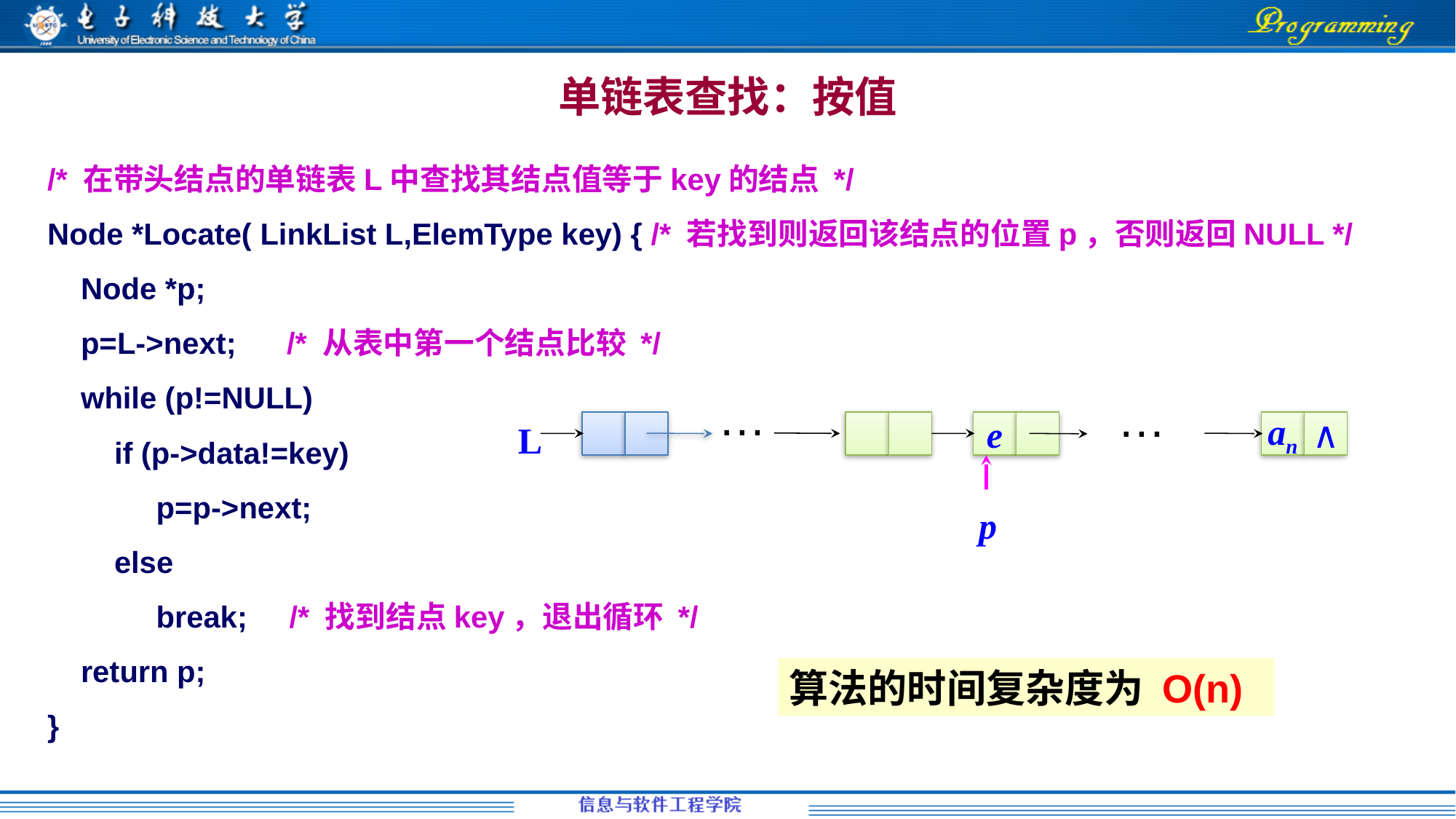

单链表查找：按值
/* 在带头结点的单链表L中查找其结点值等于key的结点 */
Node *Locate( LinkList L,ElemType key) { /* 若找到则返回该结点的位置p，否则返回NULL */
    Node *p;
    p=L->next;      /* 从表中第一个结点比较 */
    while (p!=NULL)
        if (p->data!=key)
             p=p->next;
        else
             break;     /* 找到结点key，退出循环 */
    return p;
}
…
…
L

e

an
∧

p
算法的时间复杂度为 O(n)